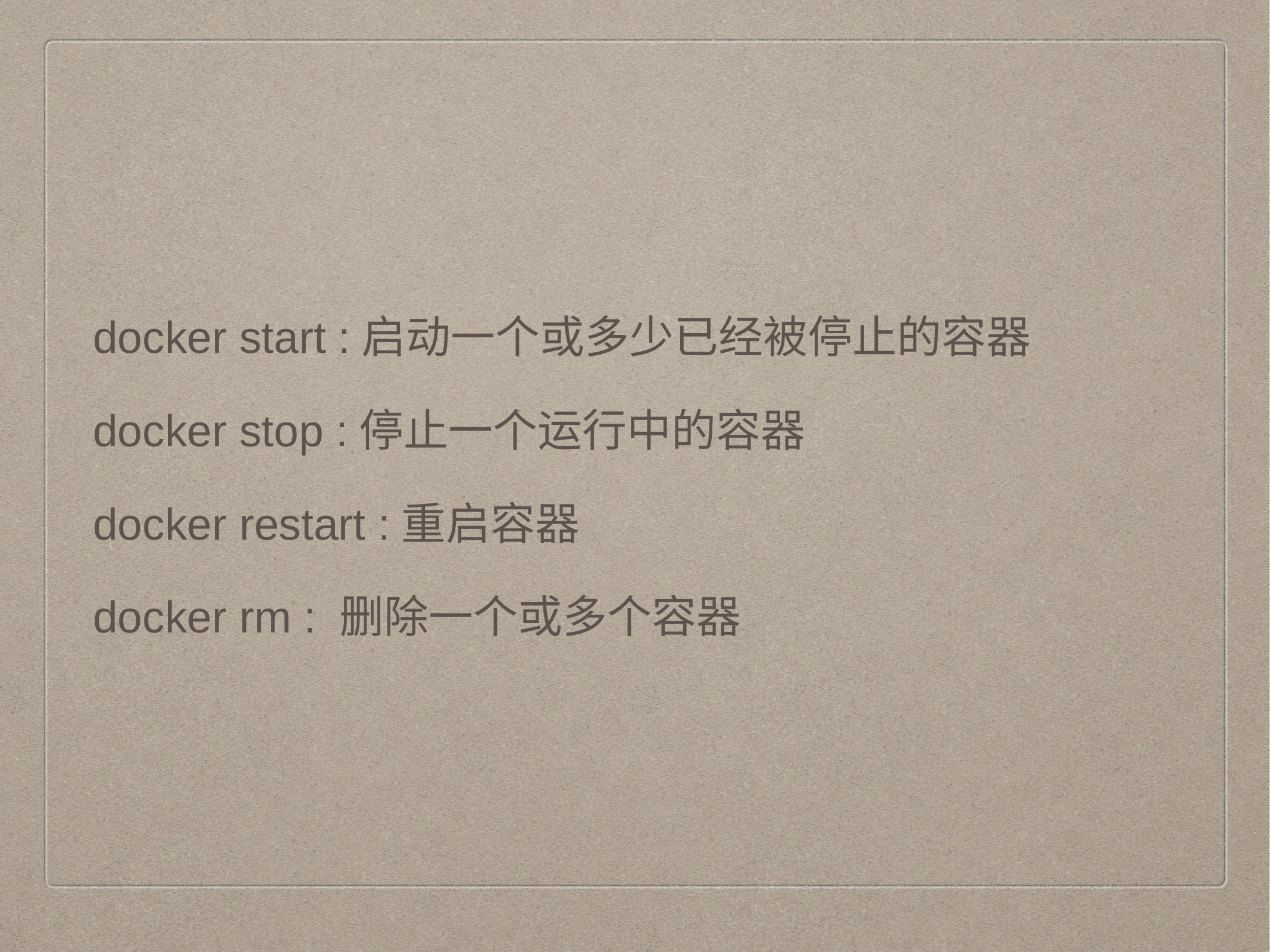

docker start :启动一个或多少已经被停止的容器
docker stop :停止一个运行中的容器
docker restart :重启容器
docker rm : 删除一个或多个容器